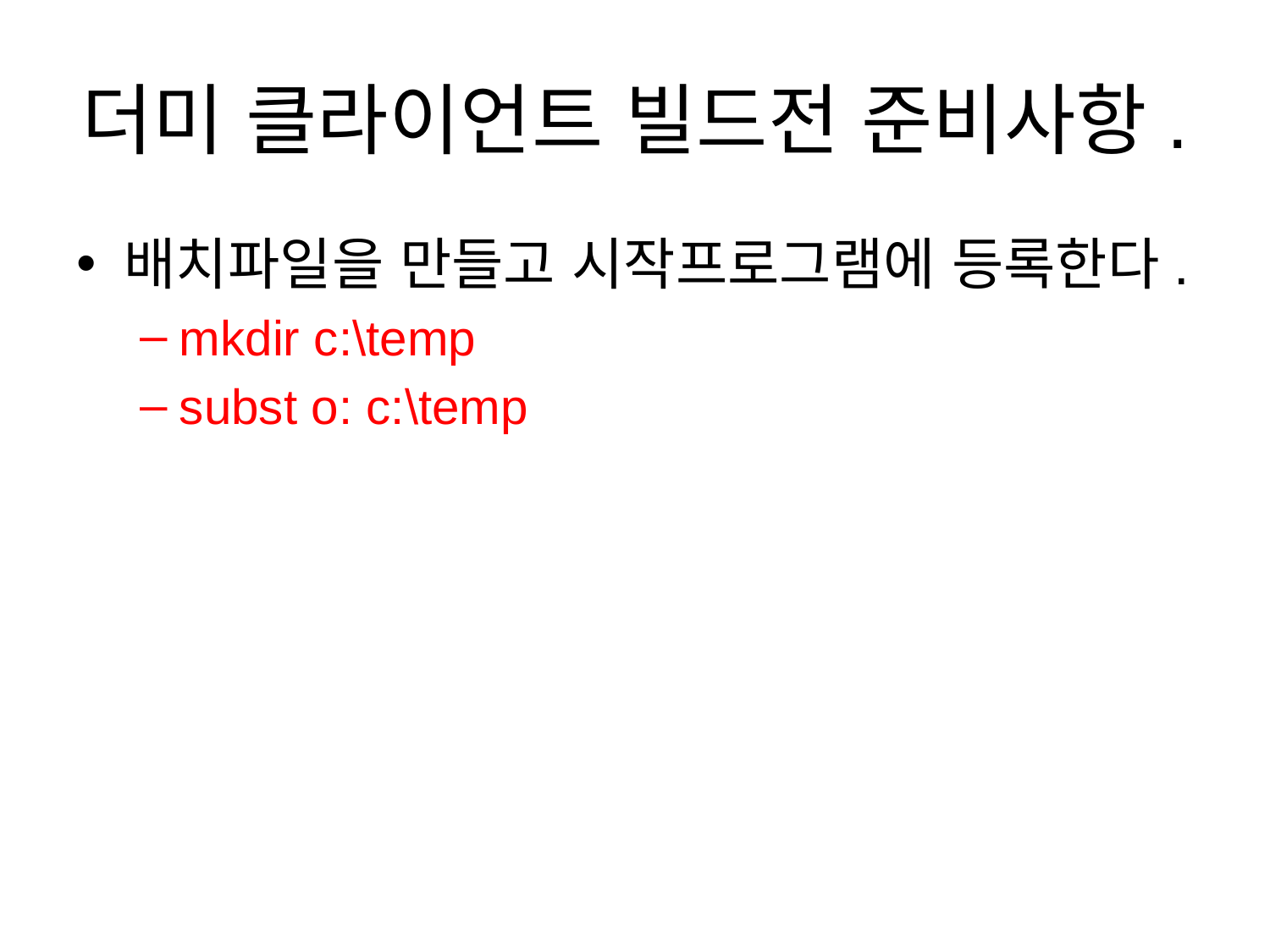

# 더미 클라이언트 빌드전 준비사항.
배치파일을 만들고 시작프로그램에 등록한다.
mkdir c:\temp
subst o: c:\temp